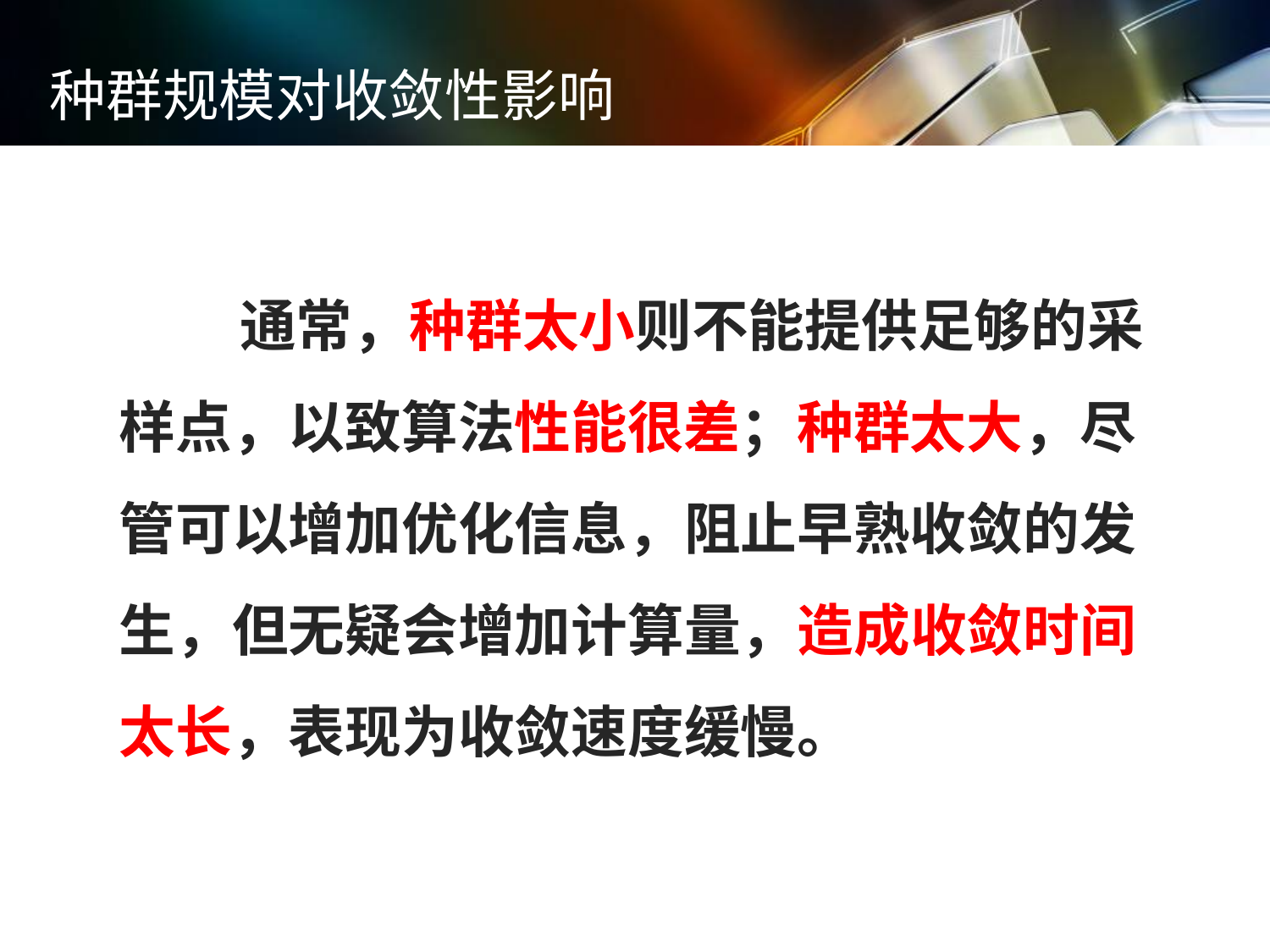

种群规模对收敛性影响
            通常，种群太小则不能提供足够的采样点，以致算法性能很差；种群太大，尽管可以增加优化信息，阻止早熟收敛的发生，但无疑会增加计算量，造成收敛时间太长，表现为收敛速度缓慢。